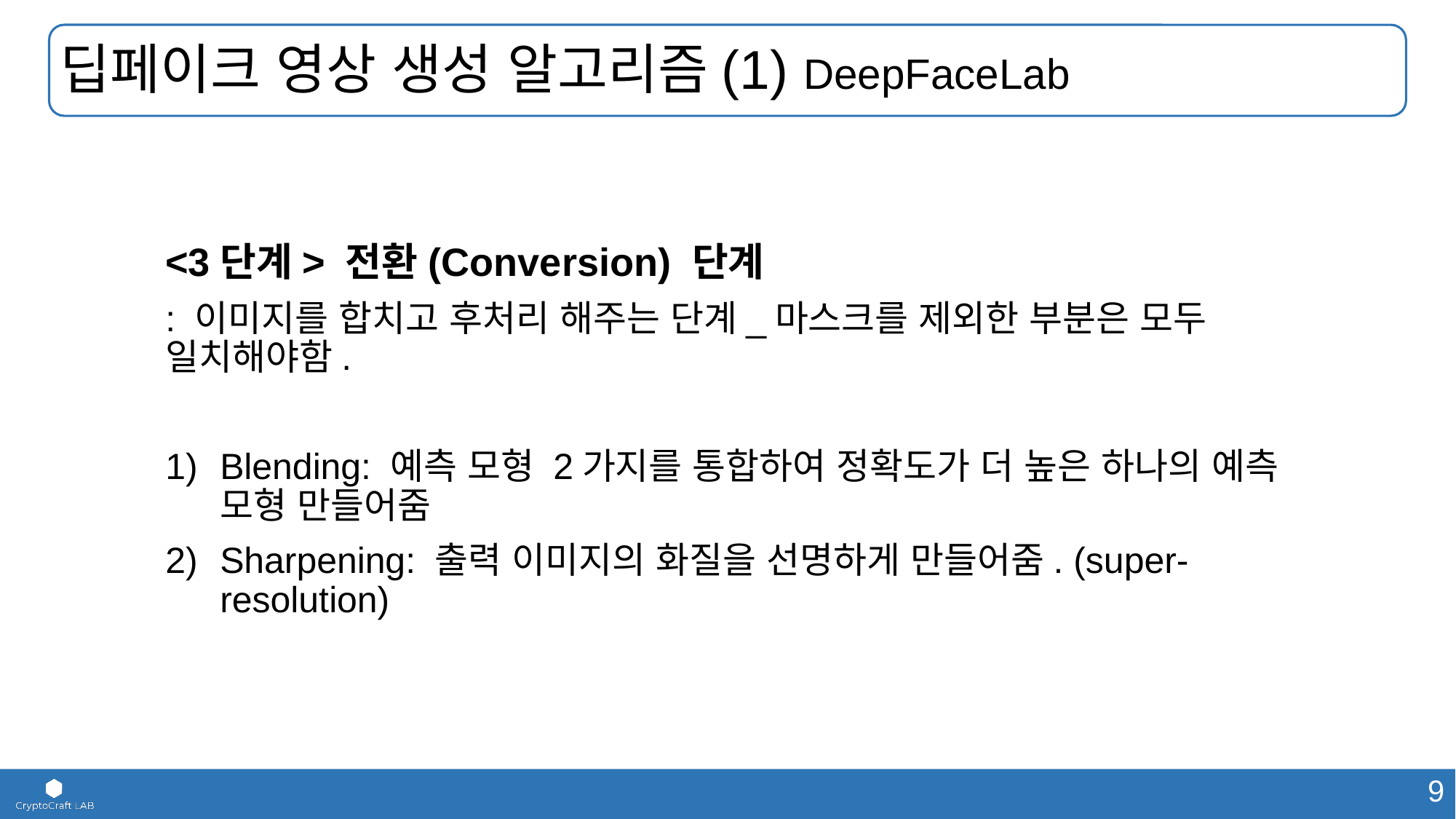

딥페이크 영상 생성 알고리즘(1) DeepFaceLab
<3단계> 전환(Conversion) 단계
: 이미지를 합치고 후처리 해주는 단계_마스크를 제외한 부분은 모두 일치해야함.

Blending: 예측 모형 2가지를 통합하여 정확도가 더 높은 하나의 예측 모형 만들어줌
Sharpening: 출력 이미지의 화질을 선명하게 만들어줌. (super-resolution)